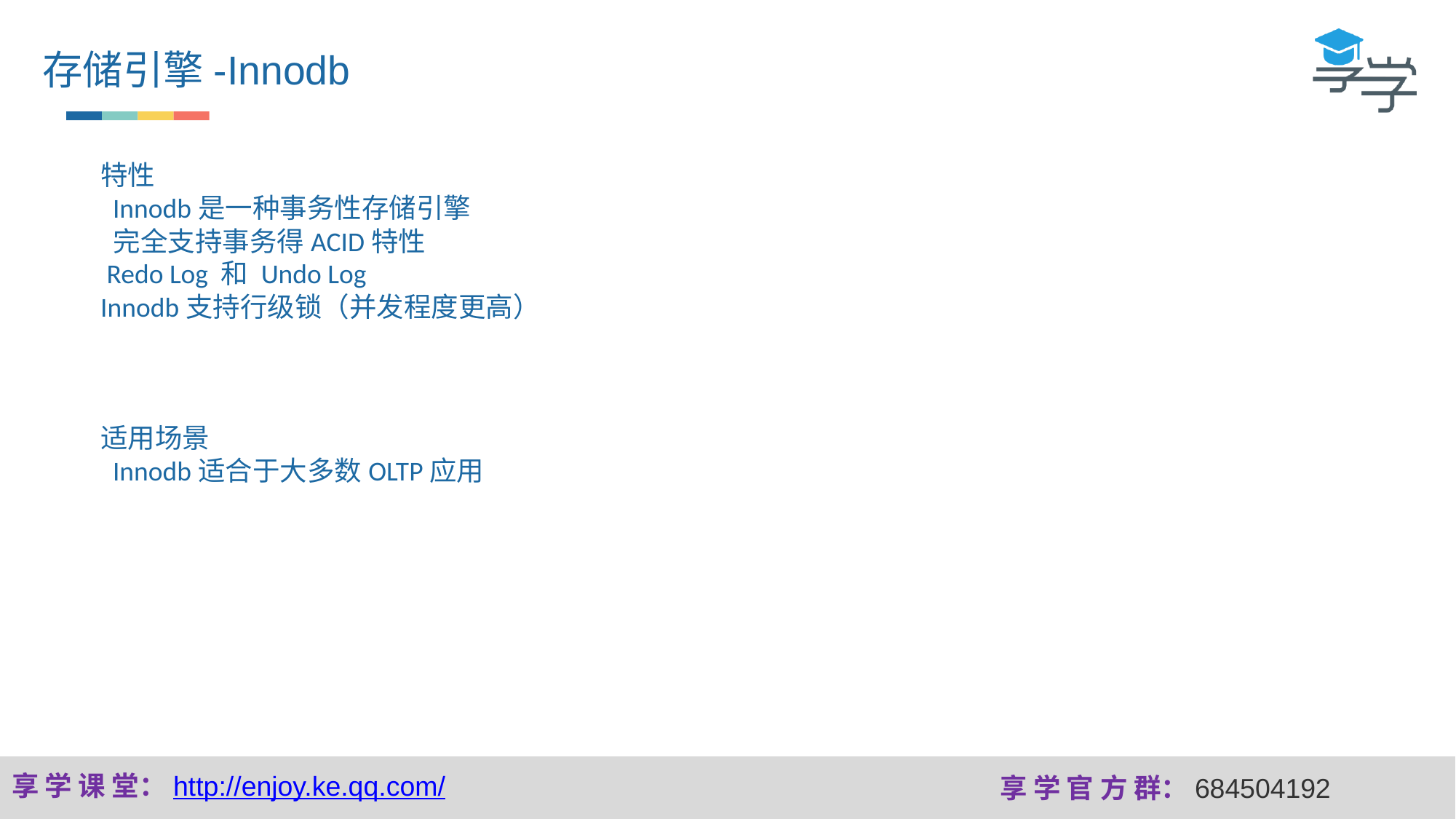

存储引擎-Innodb

特性
  Innodb是一种事务性存储引擎
 完全支持事务得ACID特性
 Redo Log 和 Undo Log
Innodb支持行级锁（并发程度更高）

适用场景
  Innodb适合于大多数OLTP应用